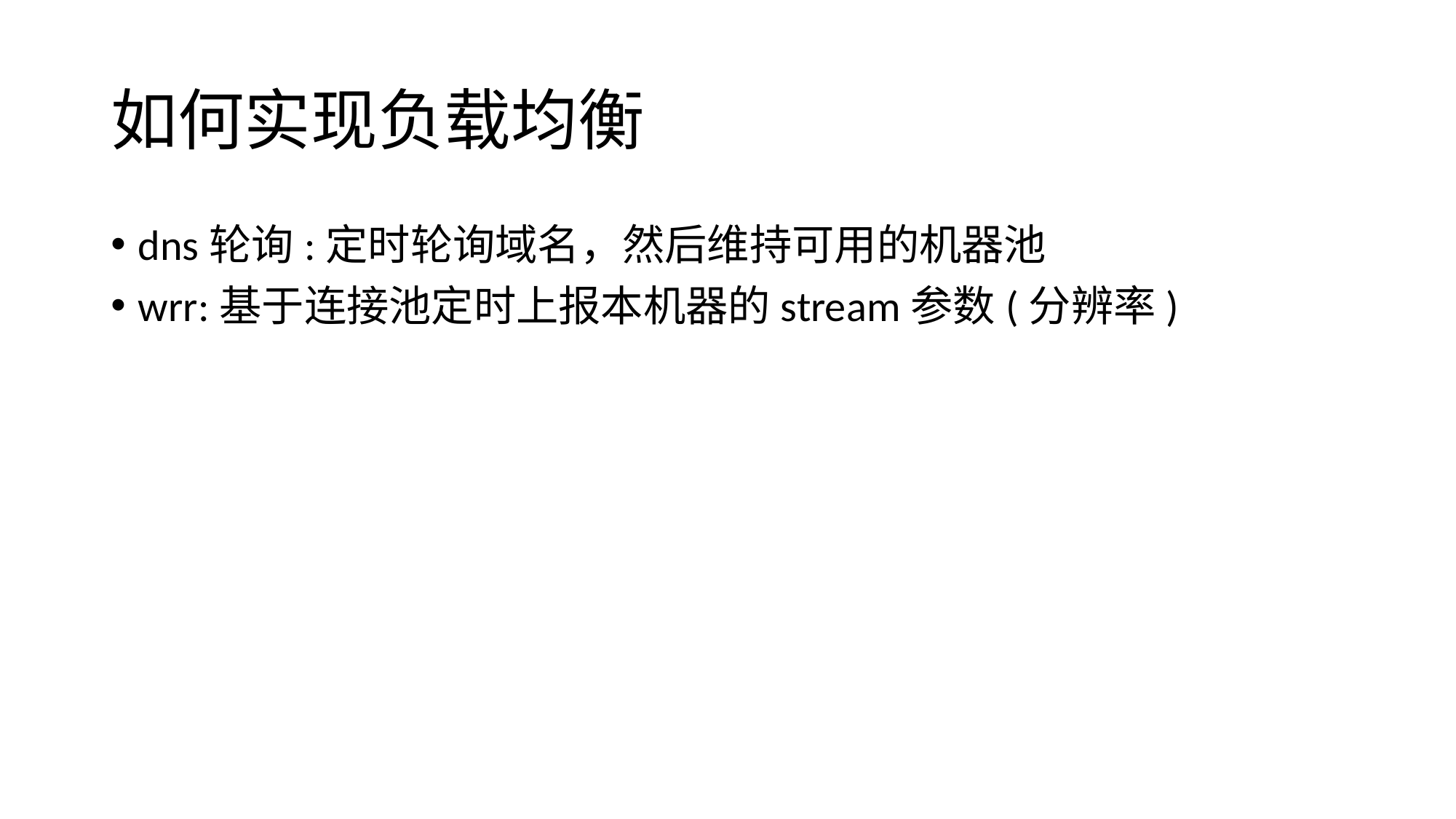

# 如何实现负载均衡
dns轮询:定时轮询域名，然后维持可用的机器池
wrr:基于连接池定时上报本机器的stream参数(分辨率)